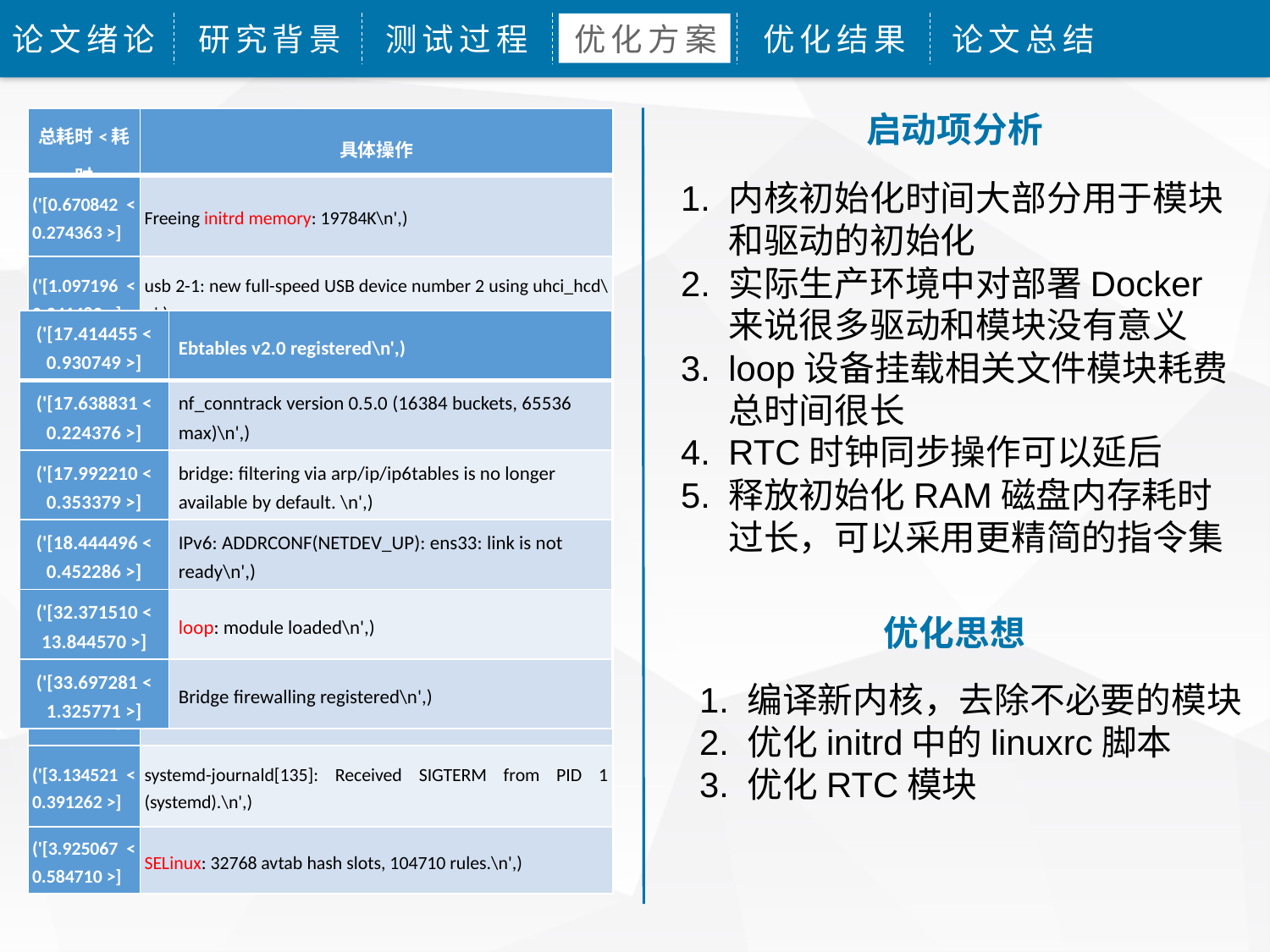

论文绪论
研究背景
测试过程
优化方案
优化结果
论文总结

启动项分析
| 总耗时<耗时 | 具体操作 |
| --- | --- |
| ('[0.670842 < 0.274363 >] | Freeing initrd memory: 19784K\n',) |
| ('[1.097196 < 0.241483 >] | usb 2-1: new full-speed USB device number 2 using uhci\_hcd\n',) |
| ('[1.283262 < 0.152542 >] | FUJITSU Extended Socket Network Device Driver version 1.2 - Copyright\n’） |
| ('[2.040404 < 0.154262 >] | usb 2-1: New USB device found, idVendor=0e0f, idProduct=0003\n',) |
| ('[2.284108 < 0.129853 >] | usb 2-2: New USB device found, idVendor=0e0f, idProduct=0002\n',) |
| ('[2.580774 < 0.287216 >] | SGI XFS with ACLs, security attributes, no debug enabled\n',) |
| ('[2.743259 < 0.159033 >] | XFS (dm-0): Ending clean mount\n',) |
| ('[3.134521 < 0.391262 >] | systemd-journald[135]: Received SIGTERM from PID 1 (systemd).\n',) |
| ('[3.925067 < 0.584710 >] | SELinux: 32768 avtab hash slots, 104710 rules.\n',) |
内核初始化时间大部分用于模块和驱动的初始化
实际生产环境中对部署Docker来说很多驱动和模块没有意义
loop设备挂载相关文件模块耗费总时间很长
RTC时钟同步操作可以延后
释放初始化RAM磁盘内存耗时过长，可以采用更精简的指令集
| ('[17.414455 < 0.930749 >] | Ebtables v2.0 registered\n',) |
| --- | --- |
| ('[17.638831 < 0.224376 >] | nf\_conntrack version 0.5.0 (16384 buckets, 65536 max)\n',) |
| ('[17.992210 < 0.353379 >] | bridge: filtering via arp/ip/ip6tables is no longer available by default. \n',) |
| ('[18.444496 < 0.452286 >] | IPv6: ADDRCONF(NETDEV\_UP): ens33: link is not ready\n',) |
| ('[32.371510 < 13.844570 >] | loop: module loaded\n',) |
| ('[33.697281 < 1.325771 >] | Bridge firewalling registered\n',) |
优化思想
编译新内核，去除不必要的模块
优化initrd中的linuxrc脚本
优化RTC模块